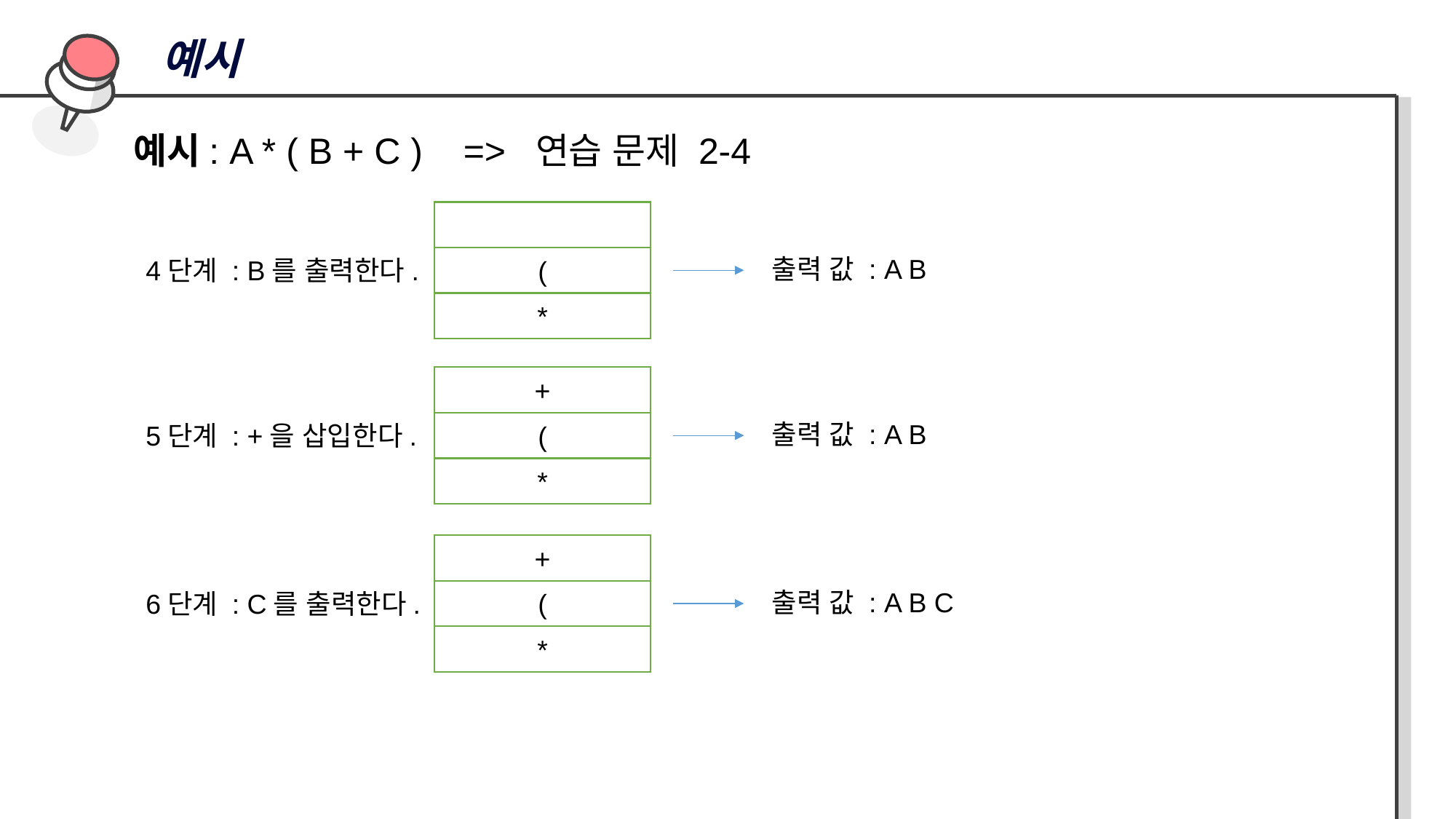

예시

예시: A * ( B + C )    =>  연습 문제 2-4

(
*
4단계 : B를 출력한다.
출력 값 : A B
+
(
*
5단계 : +을 삽입한다.
출력 값 : A B
+
(
*
6단계 : C를 출력한다.
출력 값 : A B C